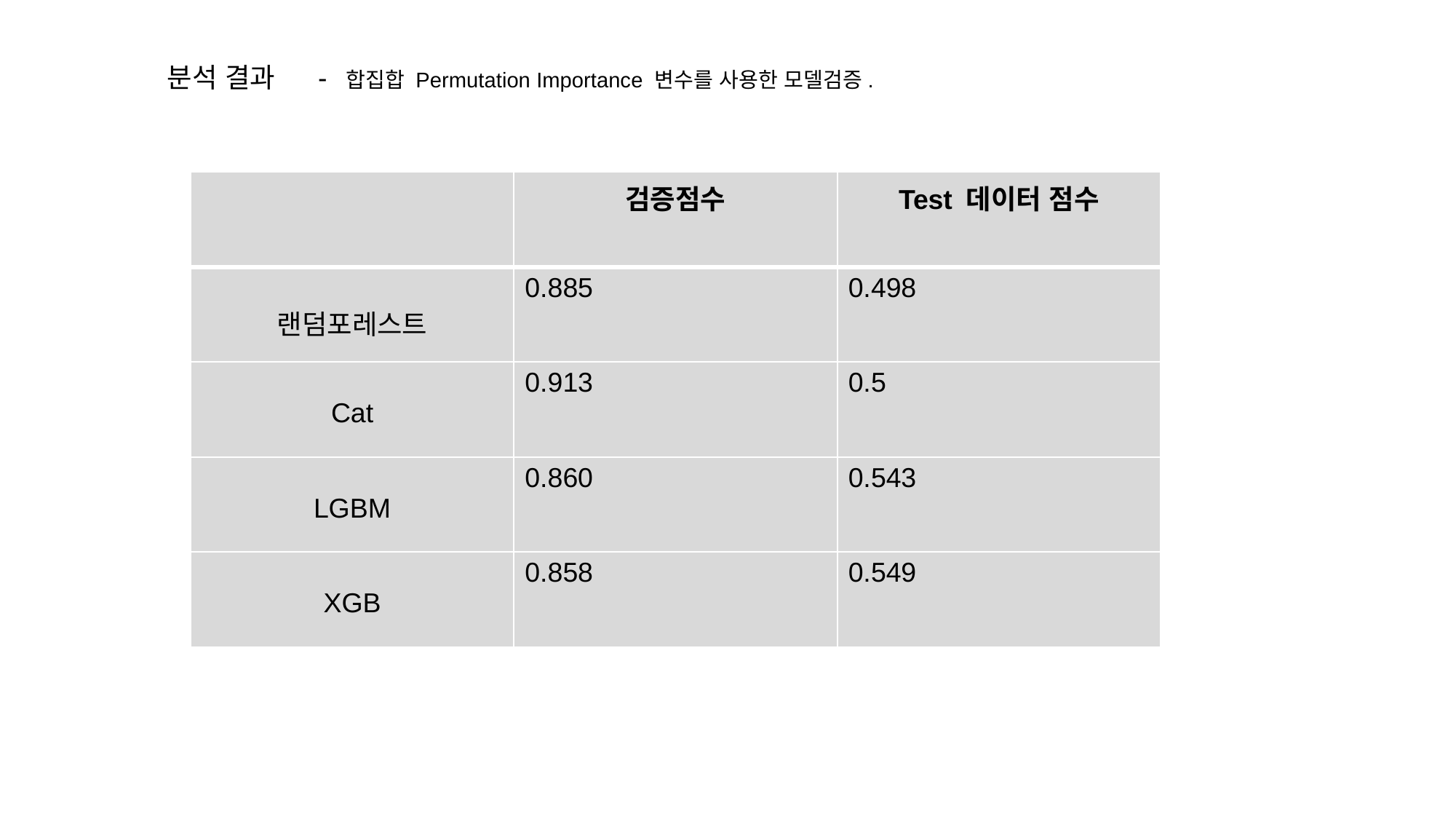

분석 결과
-  합집합 Permutation Importance 변수를 사용한 모델검증.
|  | 검증점수 | Test 데이터 점수 |
| --- | --- | --- |
| 랜덤포레스트 | 0.885 | 0.498 |
| Cat | 0.913 | 0.5 |
| LGBM | 0.860 | 0.543 |
| XGB | 0.858 | 0.549 |